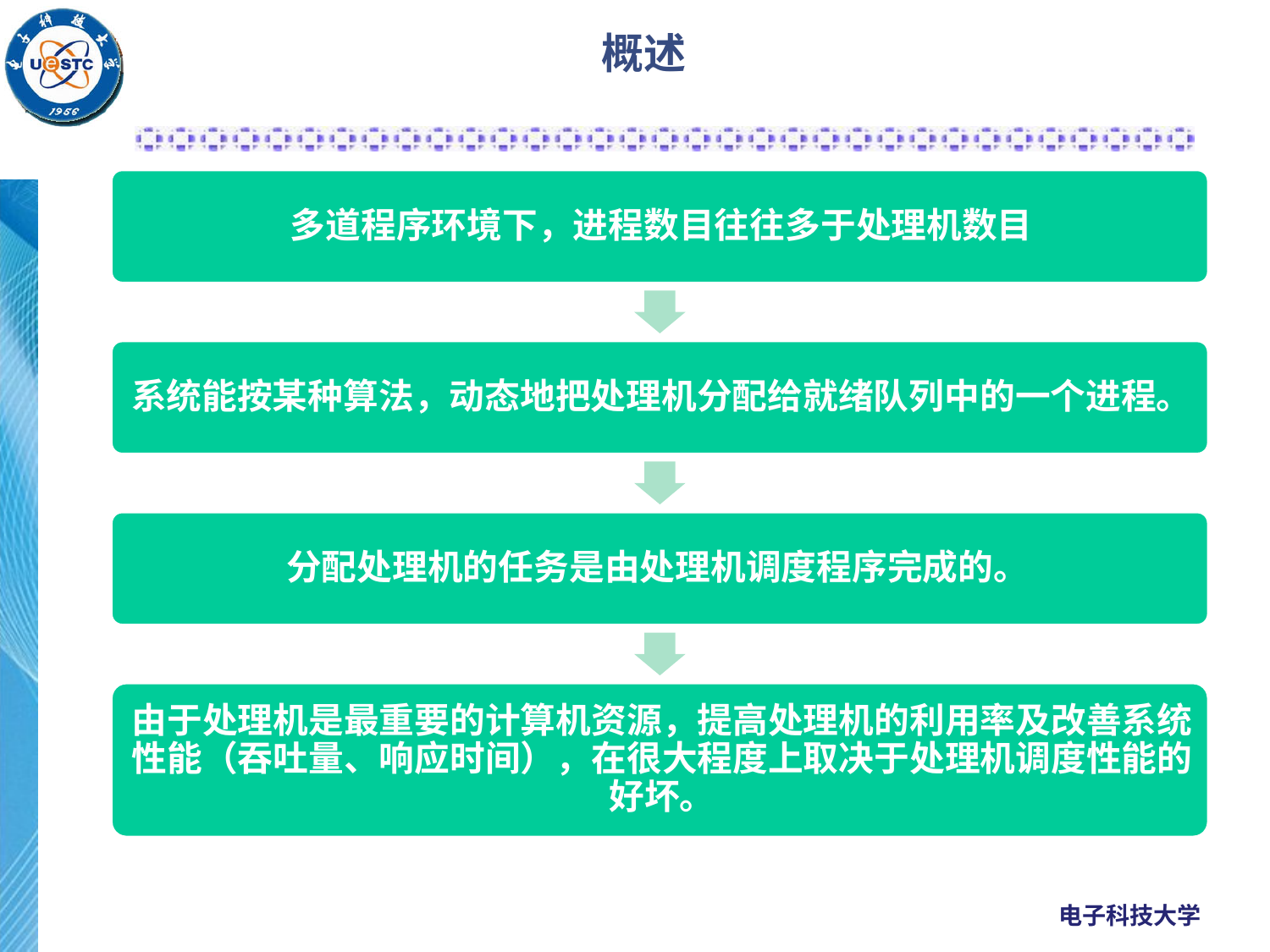

# 概述
多道程序环境下，进程数目往往多于处理机数目

系统能按某种算法，动态地把处理机分配给就绪队列中的一个进程。

分配处理机的任务是由处理机调度程序完成的。

由于处理机是最重要的计算机资源，提高处理机的利用率及改善系统性能（吞吐量、响应时间），在很大程度上取决于处理机调度性能的好坏。